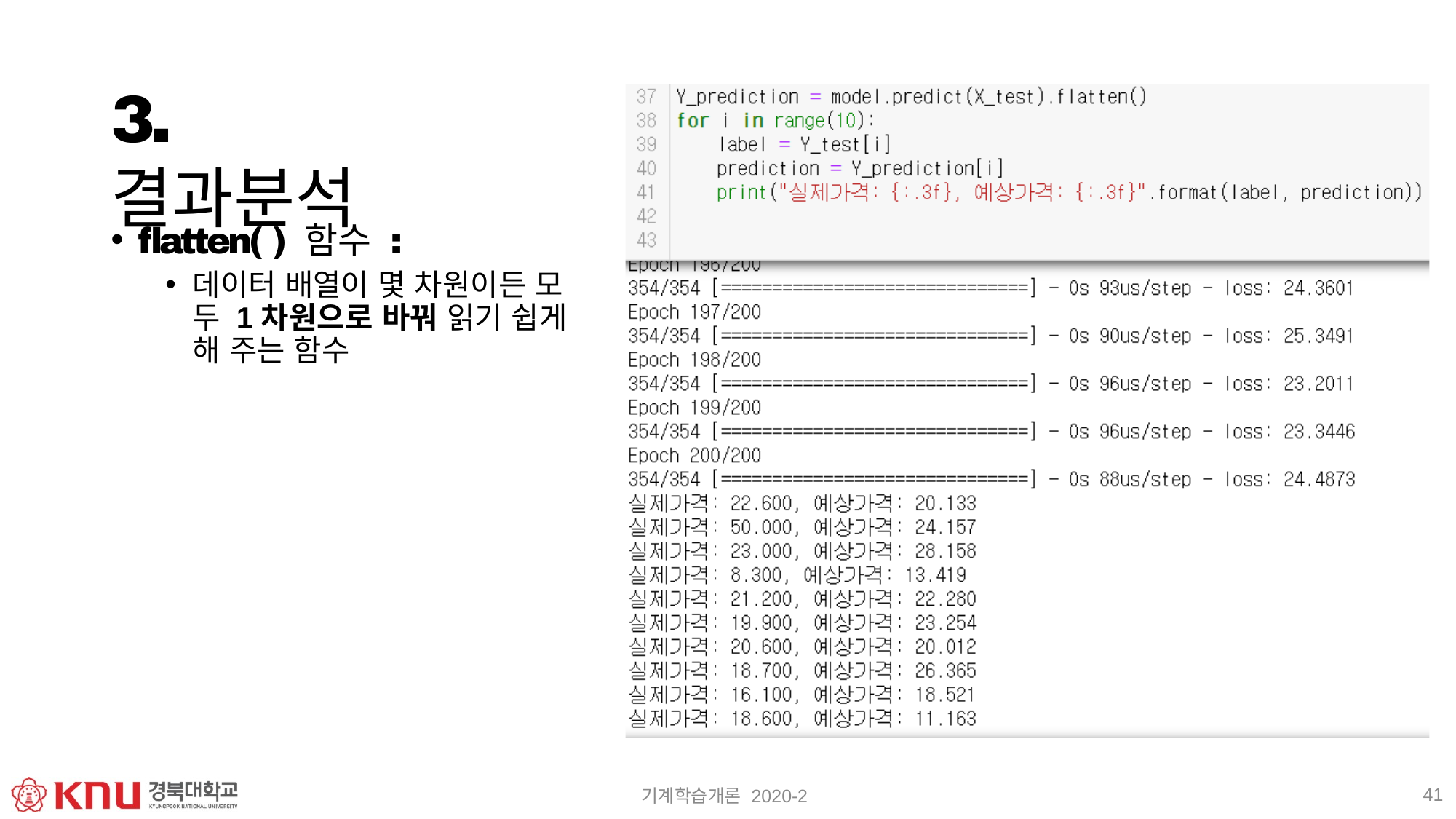

# 3. 결과분석

flatten( ) 함수 :
데이터 배열이 몇 차원이든 모  두 1차원으로 바꿔 읽기 쉽게  해 주는 함수
41
기계학습개론 2020-2